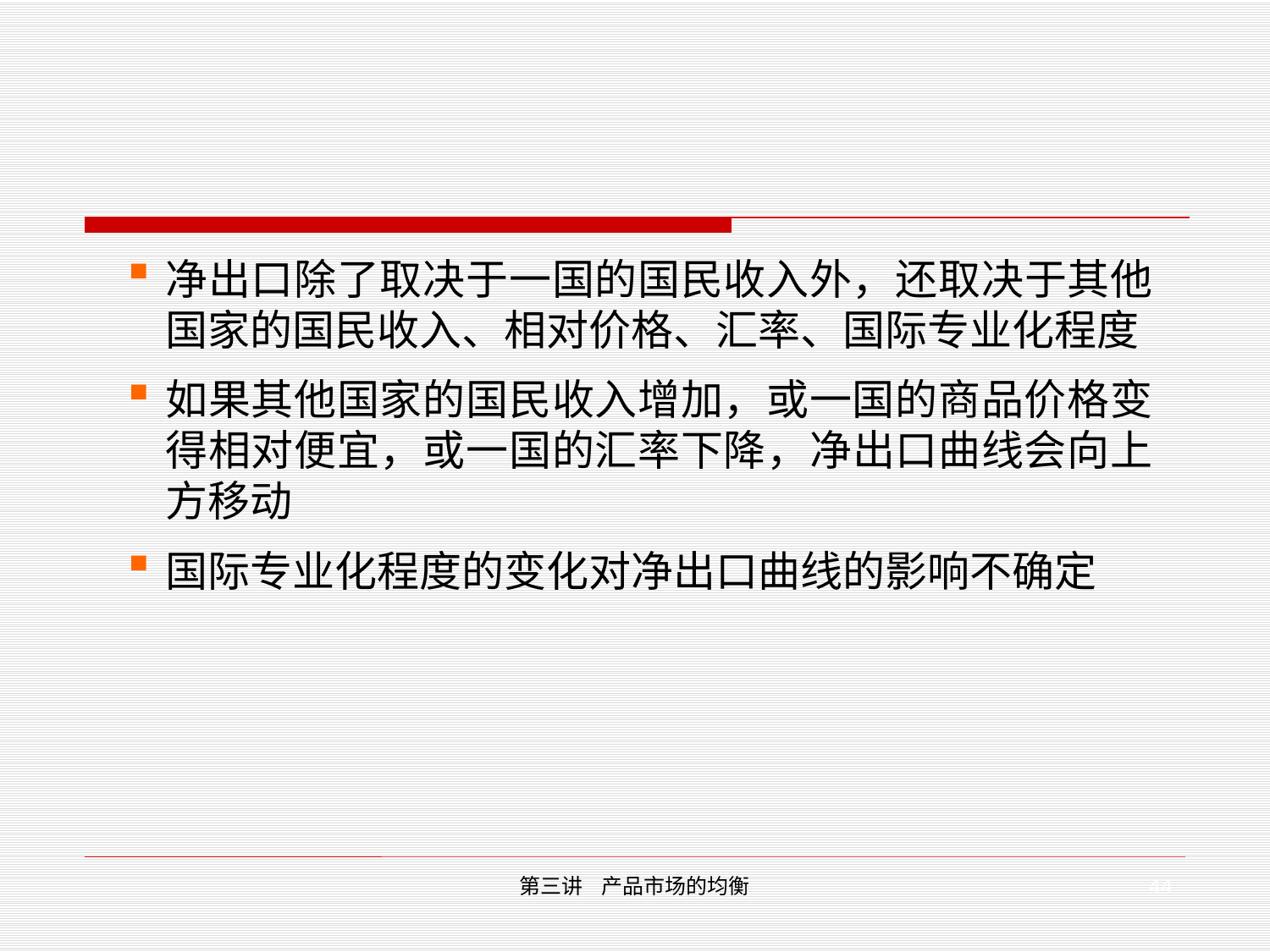

净出口除了取决于一国的国民收入外，还取决于其他国家的国民收入、相对价格、汇率、国际专业化程度
如果其他国家的国民收入增加，或一国的商品价格变得相对便宜，或一国的汇率下降，净出口曲线会向上方移动
国际专业化程度的变化对净出口曲线的影响不确定
44
第三讲    产品市场的均衡